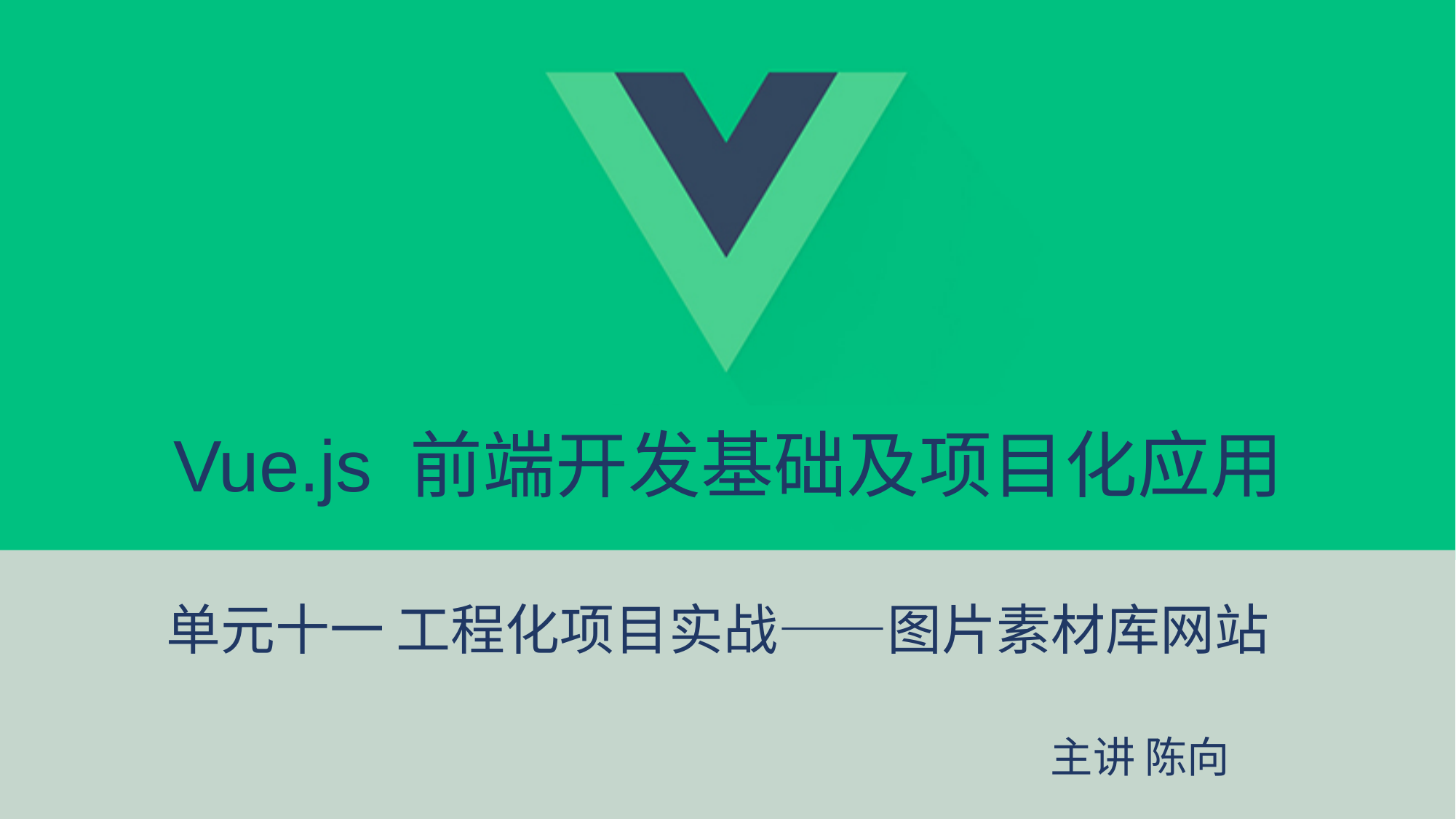

Vue.js 前端开发基础及项目化应用
单元十一 工程化项目实战——图片素材库网站
主讲 陈向